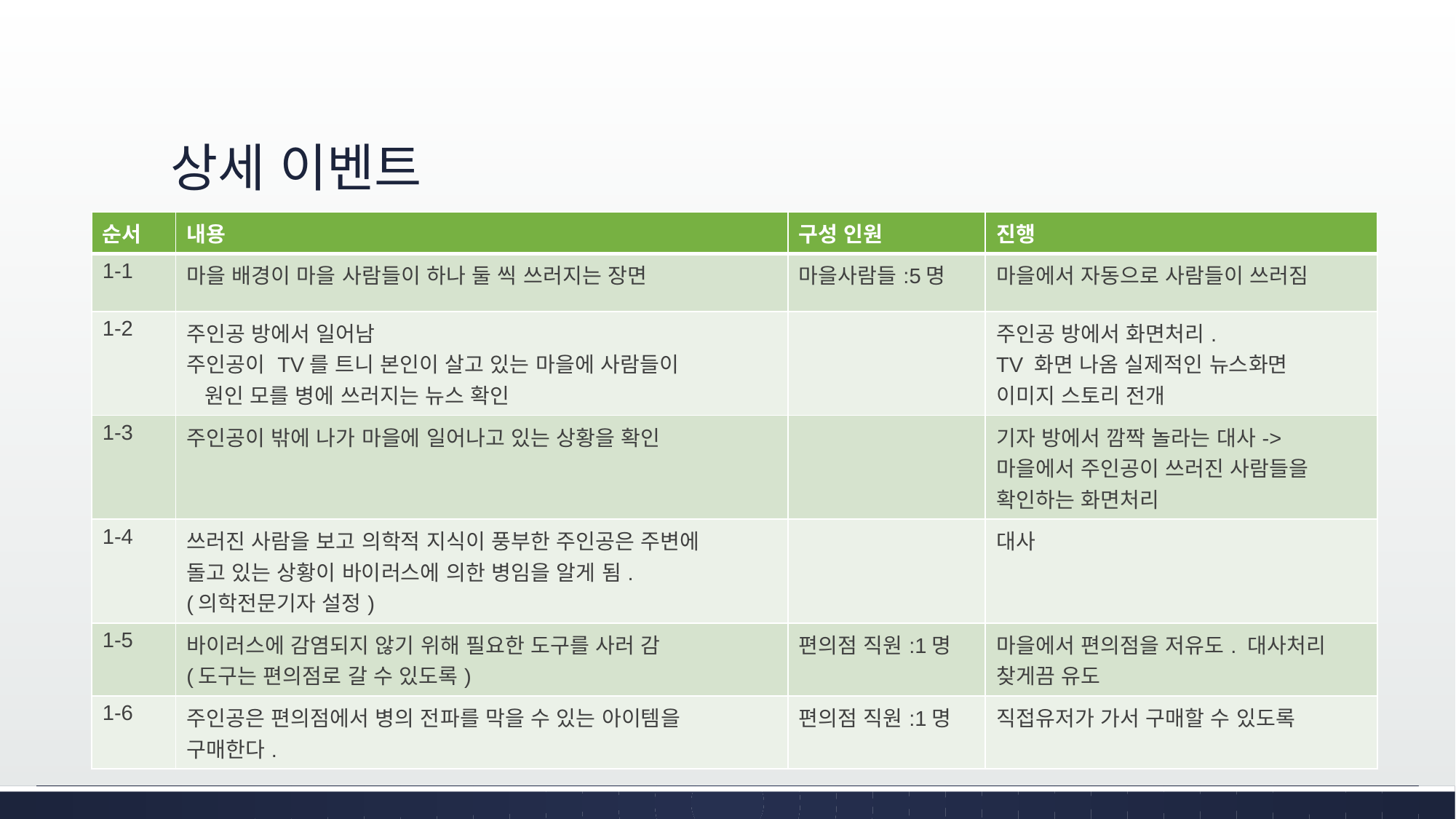

# 상세 이벤트
| 순서 | 내용 | 구성 인원 | 진행 |
| --- | --- | --- | --- |
| 1-1 | 마을 배경이 마을 사람들이 하나 둘 씩 쓰러지는 장면 | 마을사람들:5명 | 마을에서 자동으로 사람들이 쓰러짐 |
| 1-2 | 주인공 방에서 일어남 주인공이 TV를 트니 본인이 살고 있는 마을에 사람들이 원인 모를 병에 쓰러지는 뉴스 확인 |  | 주인공 방에서 화면처리. TV 화면 나옴 실제적인 뉴스화면 이미지 스토리 전개 |
| 1-3 | 주인공이 밖에 나가 마을에 일어나고 있는 상황을 확인 |  | 기자 방에서 깜짝 놀라는 대사-> 마을에서 주인공이 쓰러진 사람들을 확인하는 화면처리 |
| 1-4 | 쓰러진 사람을 보고 의학적 지식이 풍부한 주인공은 주변에 돌고 있는 상황이 바이러스에 의한 병임을 알게 됨. (의학전문기자 설정) |  | 대사 |
| 1-5 | 바이러스에 감염되지 않기 위해 필요한 도구를 사러 감 (도구는 편의점로 갈 수 있도록) | 편의점 직원:1명 | 마을에서 편의점을 저유도. 대사처리 찾게끔 유도 |
| 1-6 | 주인공은 편의점에서 병의 전파를 막을 수 있는 아이템을 구매한다. | 편의점 직원:1명 | 직접유저가 가서 구매할 수 있도록 |